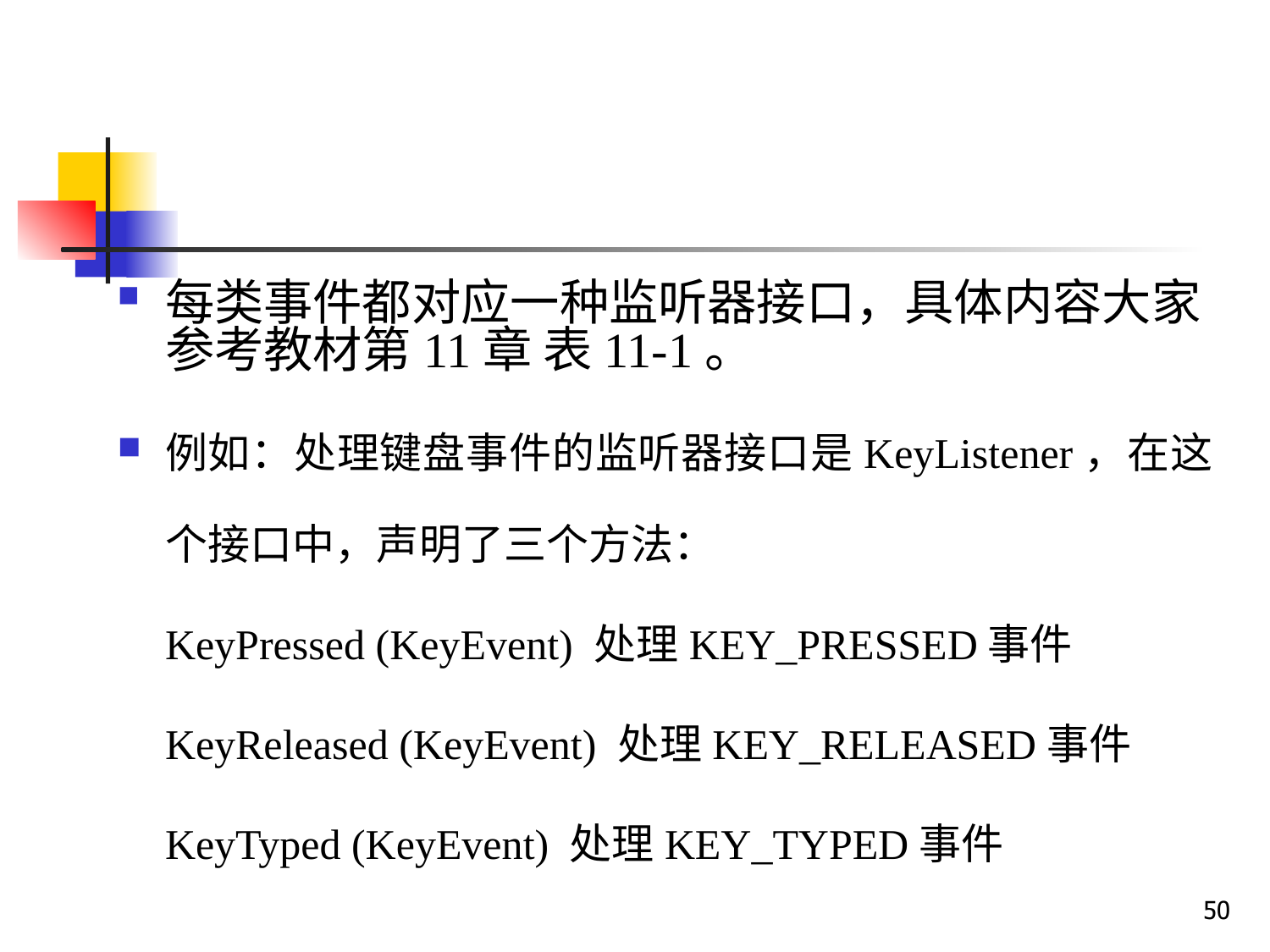

#
每类事件都对应一种监听器接口，具体内容大家参考教材第11章 表11-1。
例如：处理键盘事件的监听器接口是KeyListener，在这个接口中，声明了三个方法：
KeyPressed (KeyEvent) 处理KEY_PRESSED事件
KeyReleased (KeyEvent) 处理KEY_RELEASED事件
KeyTyped (KeyEvent) 处理KEY_TYPED事件
50